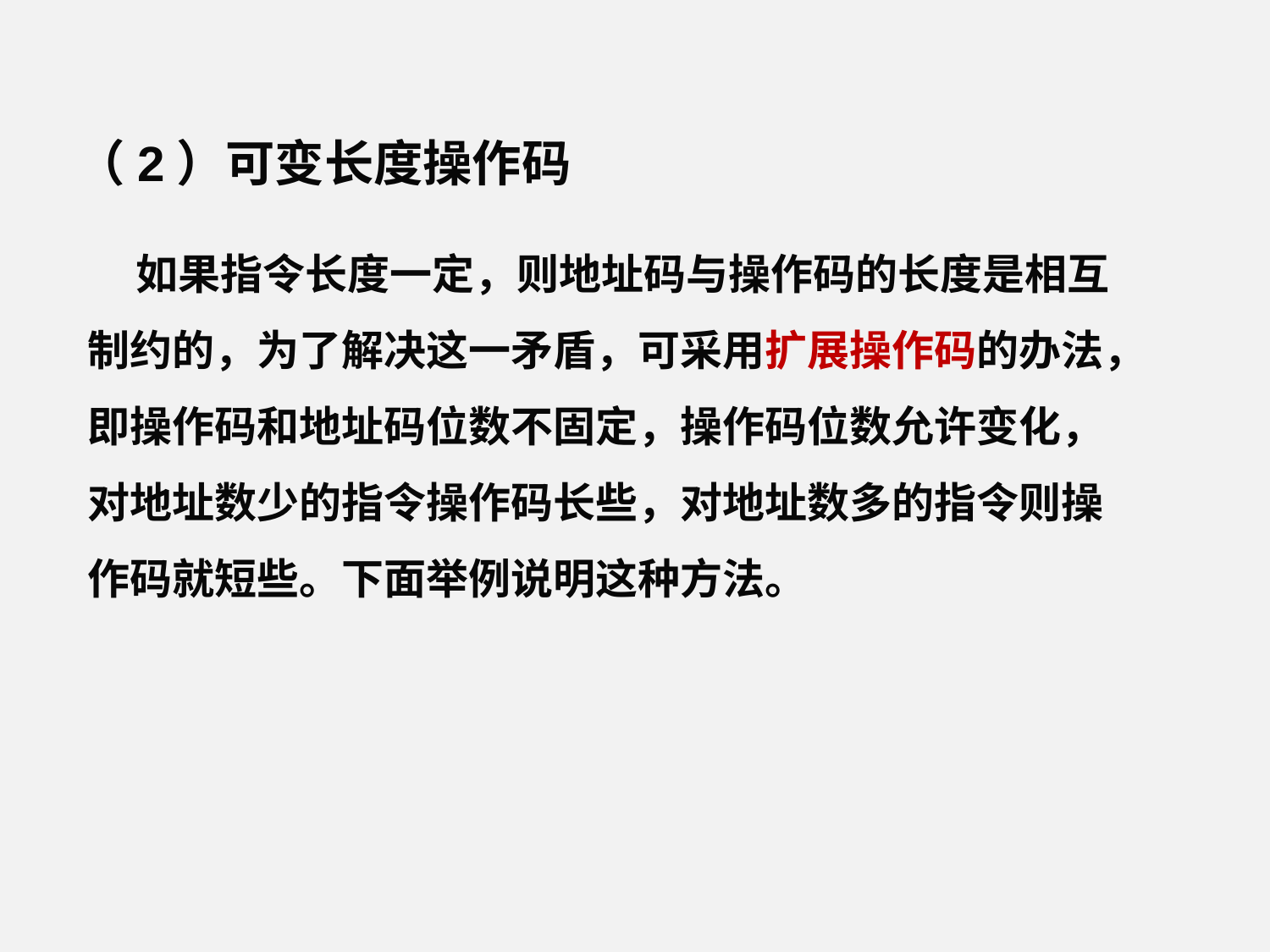

（2）可变长度操作码
    如果指令长度一定，则地址码与操作码的长度是相互制约的，为了解决这一矛盾，可采用扩展操作码的办法，即操作码和地址码位数不固定，操作码位数允许变化，对地址数少的指令操作码长些，对地址数多的指令则操作码就短些。下面举例说明这种方法。